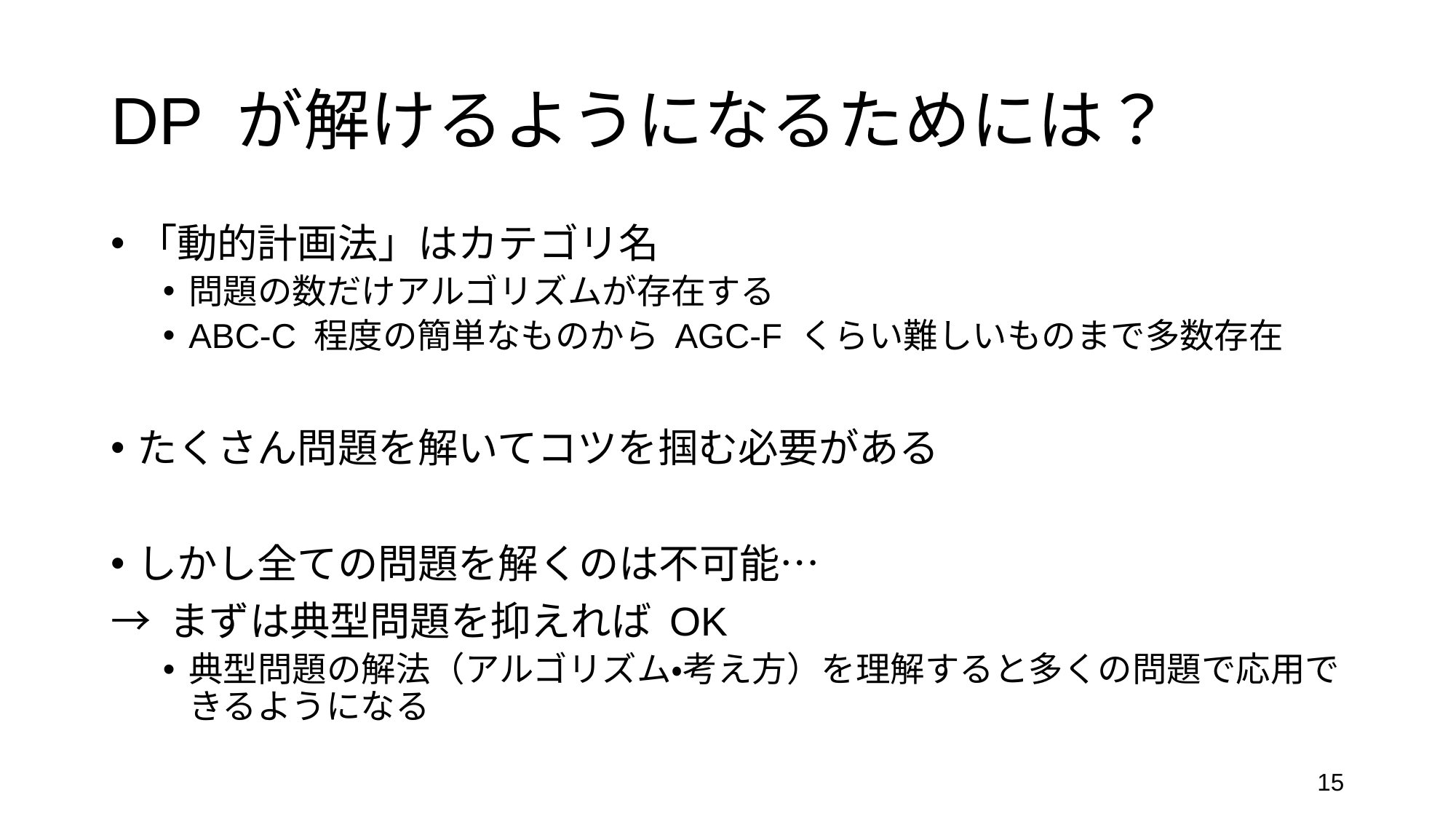

# DP が解けるようになるためには？
「動的計画法」はカテゴリ名
問題の数だけアルゴリズムが存在する
ABC-C 程度の簡単なものから AGC-F くらい難しいものまで多数存在

たくさん問題を解いてコツを掴む必要がある

しかし全ての問題を解くのは不可能…
→ まずは典型問題を抑えれば OK
典型問題の解法（アルゴリズム・考え方）を理解すると多くの問題で応用できるようになる

15